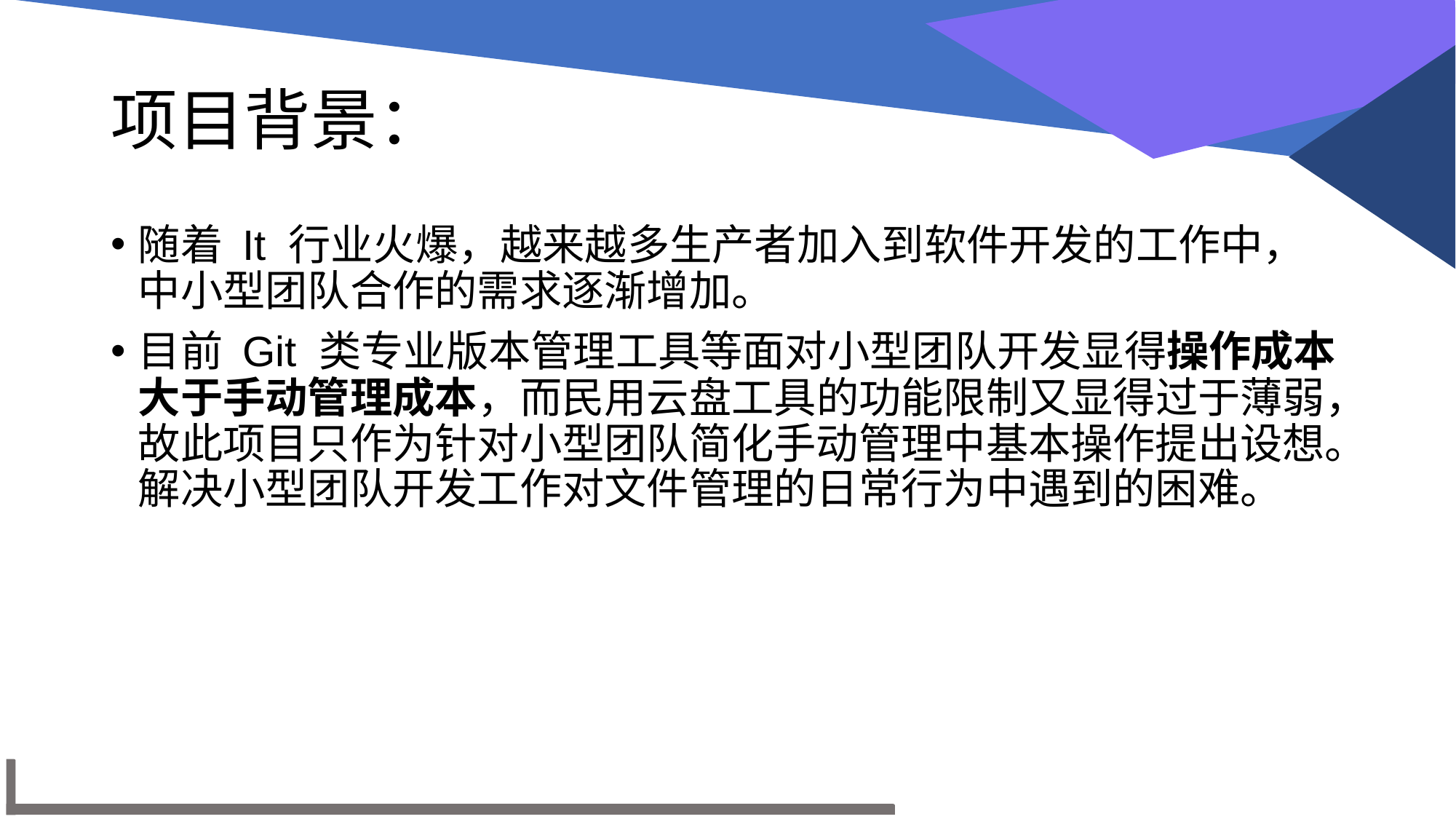

# 项目背景：
随着 It 行业火爆，越来越多生产者加入到软件开发的工作中，中小型团队合作的需求逐渐增加。
目前 Git 类专业版本管理工具等面对小型团队开发显得操作成本大于手动管理成本，而民用云盘工具的功能限制又显得过于薄弱，故此项目只作为针对小型团队简化手动管理中基本操作提出设想。解决小型团队开发工作对文件管理的日常行为中遇到的困难。